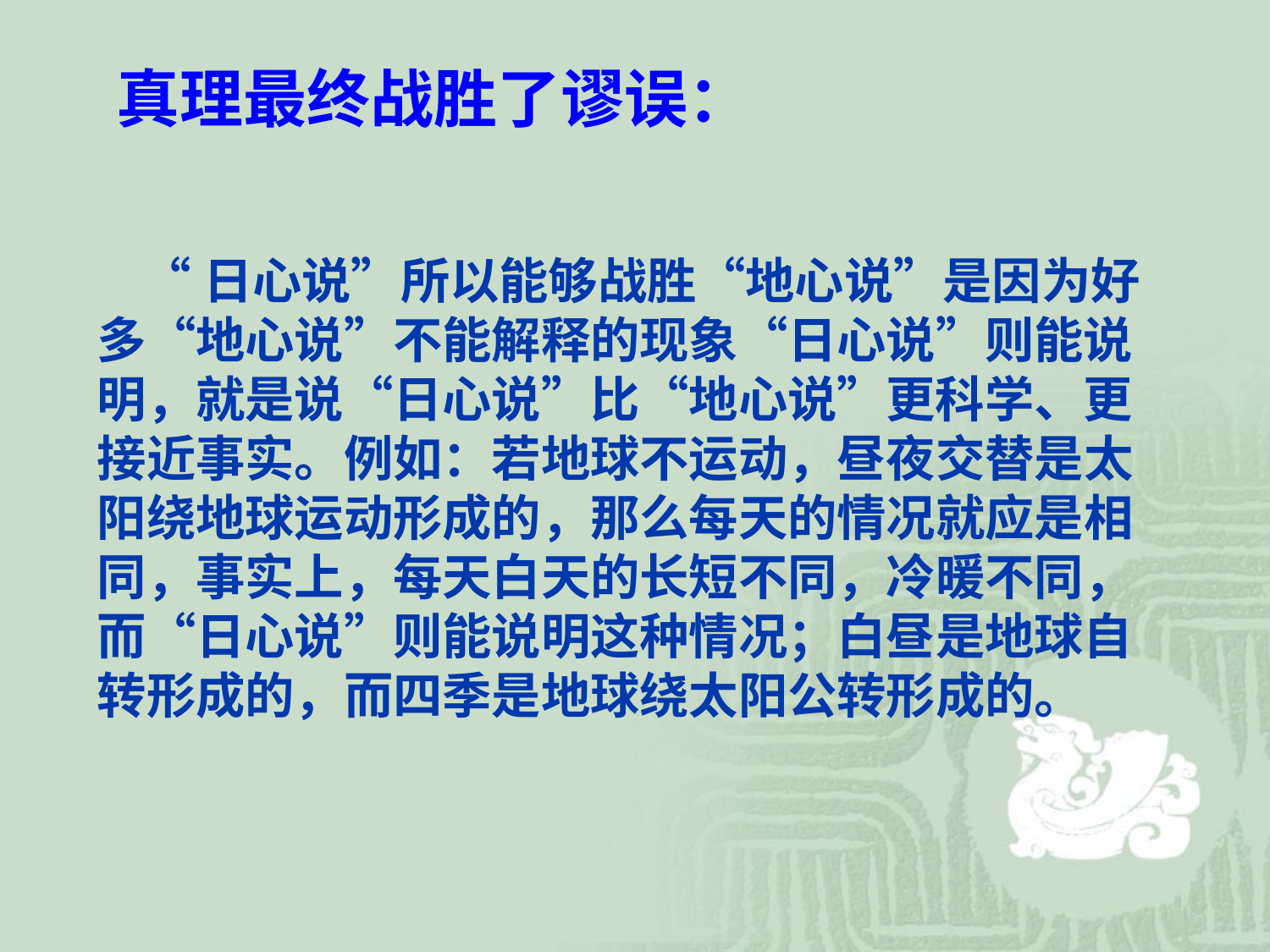

真理最终战胜了谬误：
# “日心说”所以能够战胜“地心说”是因为好多“地心说”不能解释的现象“日心说”则能说明，就是说“日心说”比“地心说”更科学、更接近事实。例如：若地球不运动，昼夜交替是太阳绕地球运动形成的，那么每天的情况就应是相同，事实上，每天白天的长短不同，冷暖不同，而“日心说”则能说明这种情况；白昼是地球自转形成的，而四季是地球绕太阳公转形成的。